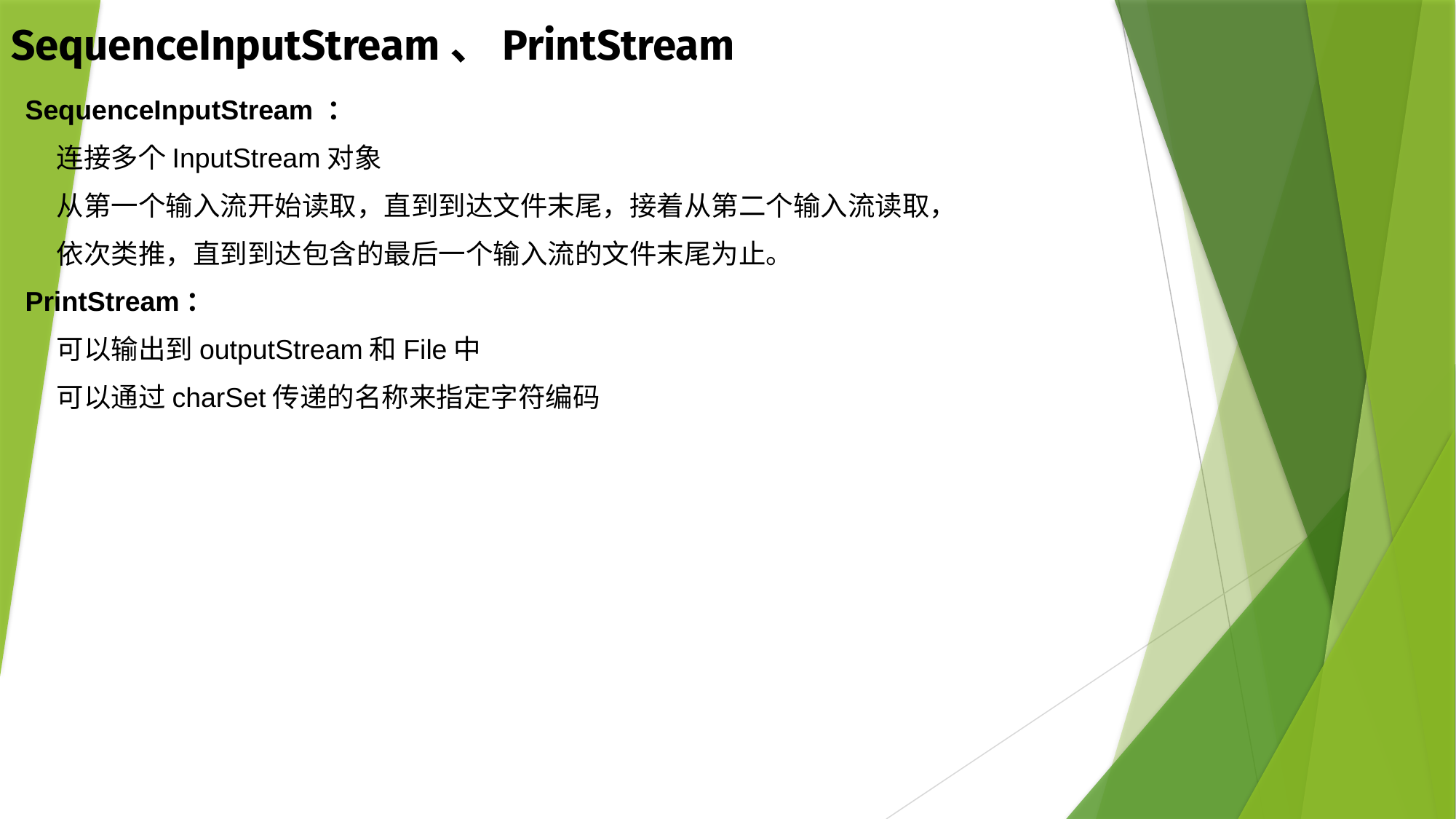

# SequenceInputStream、PrintStream
SequenceInputStream ：
    连接多个InputStream对象
    从第一个输入流开始读取，直到到达文件末尾，接着从第二个输入流读取，
    依次类推，直到到达包含的最后一个输入流的文件末尾为止。
PrintStream：
    可以输出到outputStream和File中
    可以通过charSet传递的名称来指定字符编码